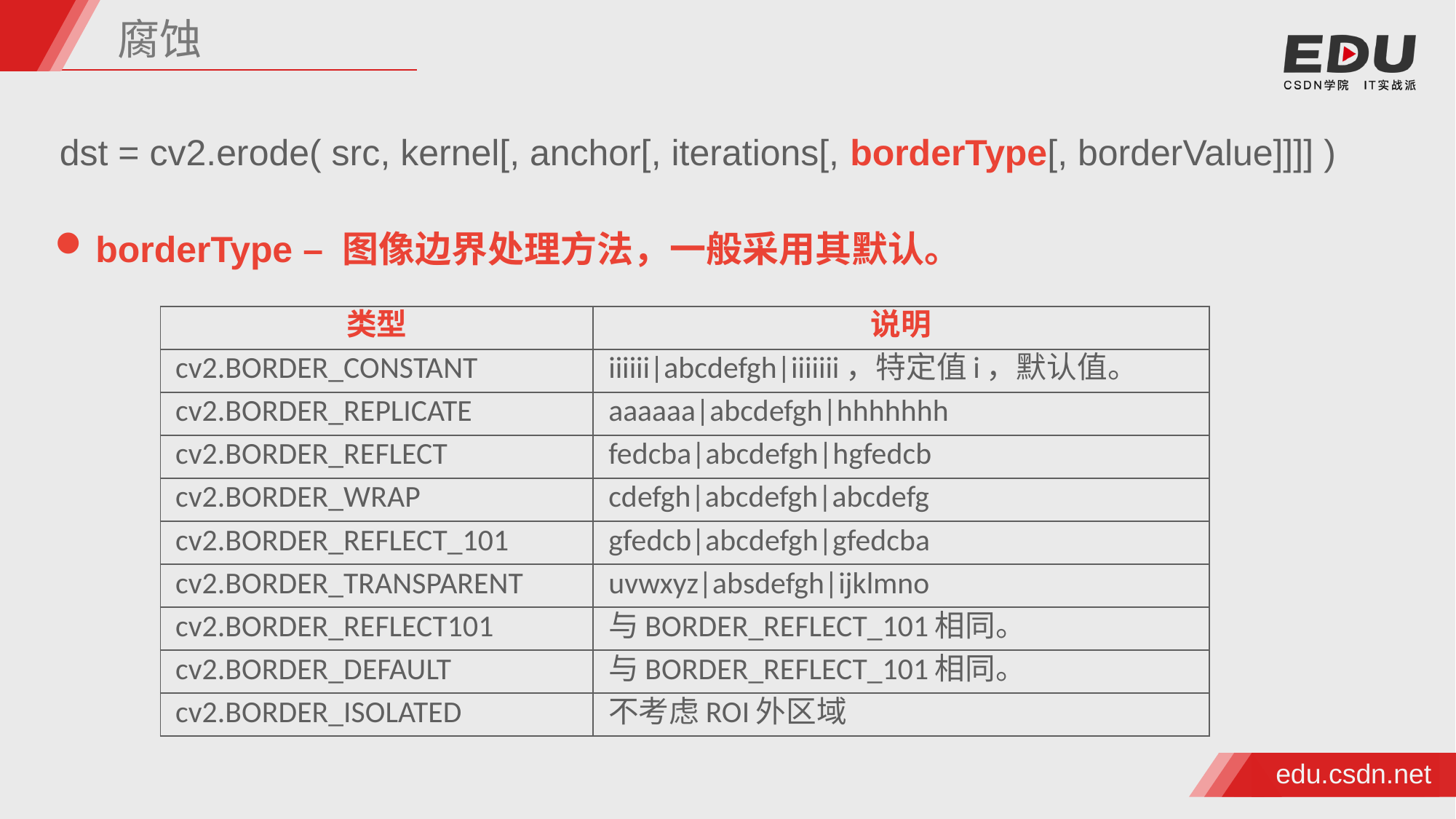

腐蚀

dst = cv2.erode( src, kernel[, anchor[, iterations[, borderType[, borderValue]]]] )
borderType – 图像边界处理方法，一般采用其默认。
| 类型 | 说明 |
| --- | --- |
| cv2.BORDER\_CONSTANT | iiiiii|abcdefgh|iiiiiii，特定值i，默认值。 |
| cv2.BORDER\_REPLICATE | aaaaaa|abcdefgh|hhhhhhh |
| cv2.BORDER\_REFLECT | fedcba|abcdefgh|hgfedcb |
| cv2.BORDER\_WRAP | cdefgh|abcdefgh|abcdefg |
| cv2.BORDER\_REFLECT\_101 | gfedcb|abcdefgh|gfedcba |
| cv2.BORDER\_TRANSPARENT | uvwxyz|absdefgh|ijklmno |
| cv2.BORDER\_REFLECT101 | 与BORDER\_REFLECT\_101相同。 |
| cv2.BORDER\_DEFAULT | 与BORDER\_REFLECT\_101相同。 |
| cv2.BORDER\_ISOLATED | 不考虑ROI外区域 |